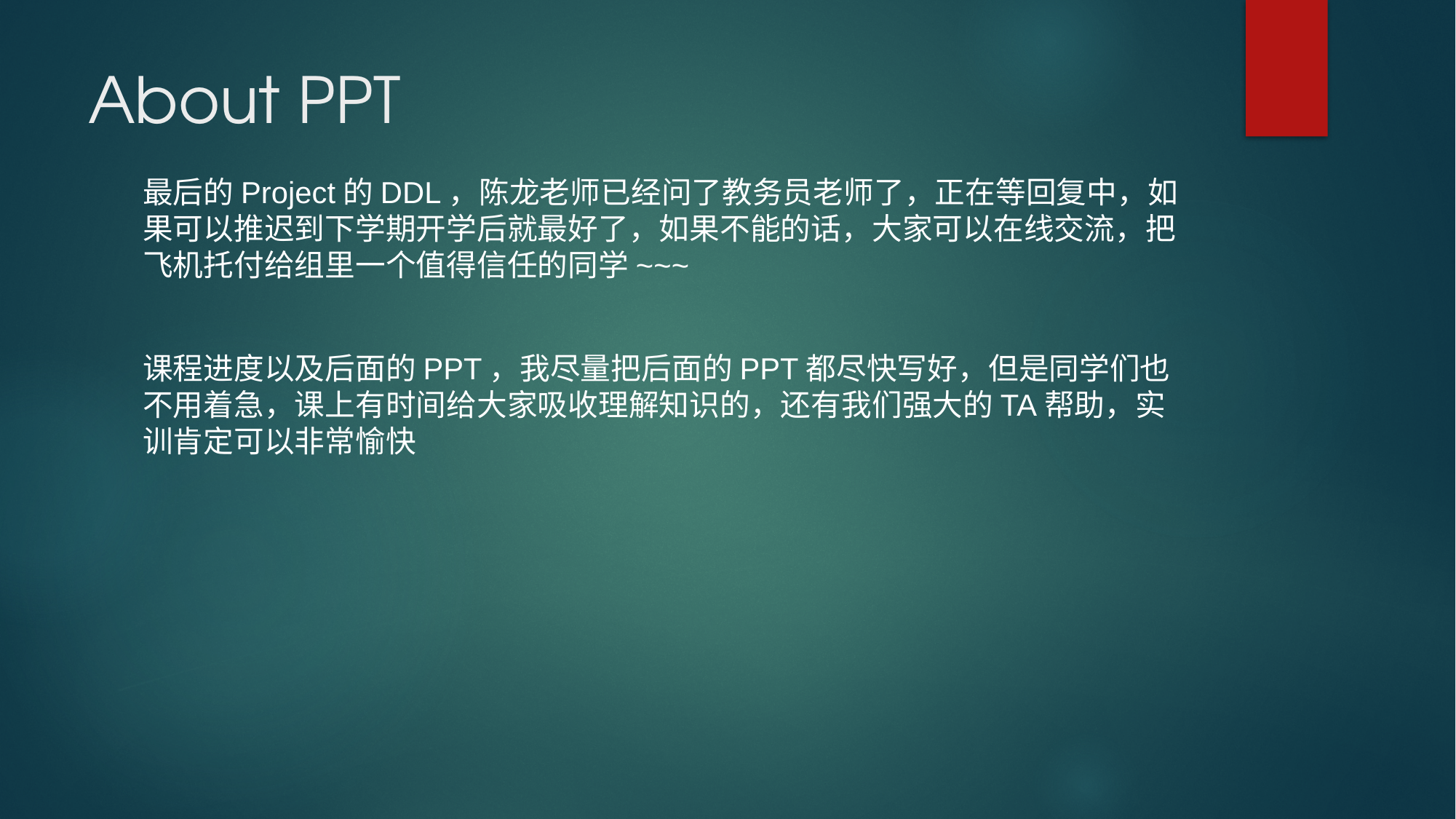

# About PPT
最后的Project的DDL，陈龙老师已经问了教务员老师了，正在等回复中，如果可以推迟到下学期开学后就最好了，如果不能的话，大家可以在线交流，把飞机托付给组里一个值得信任的同学~~~

课程进度以及后面的PPT，我尽量把后面的PPT都尽快写好，但是同学们也不用着急，课上有时间给大家吸收理解知识的，还有我们强大的TA帮助，实训肯定可以非常愉快